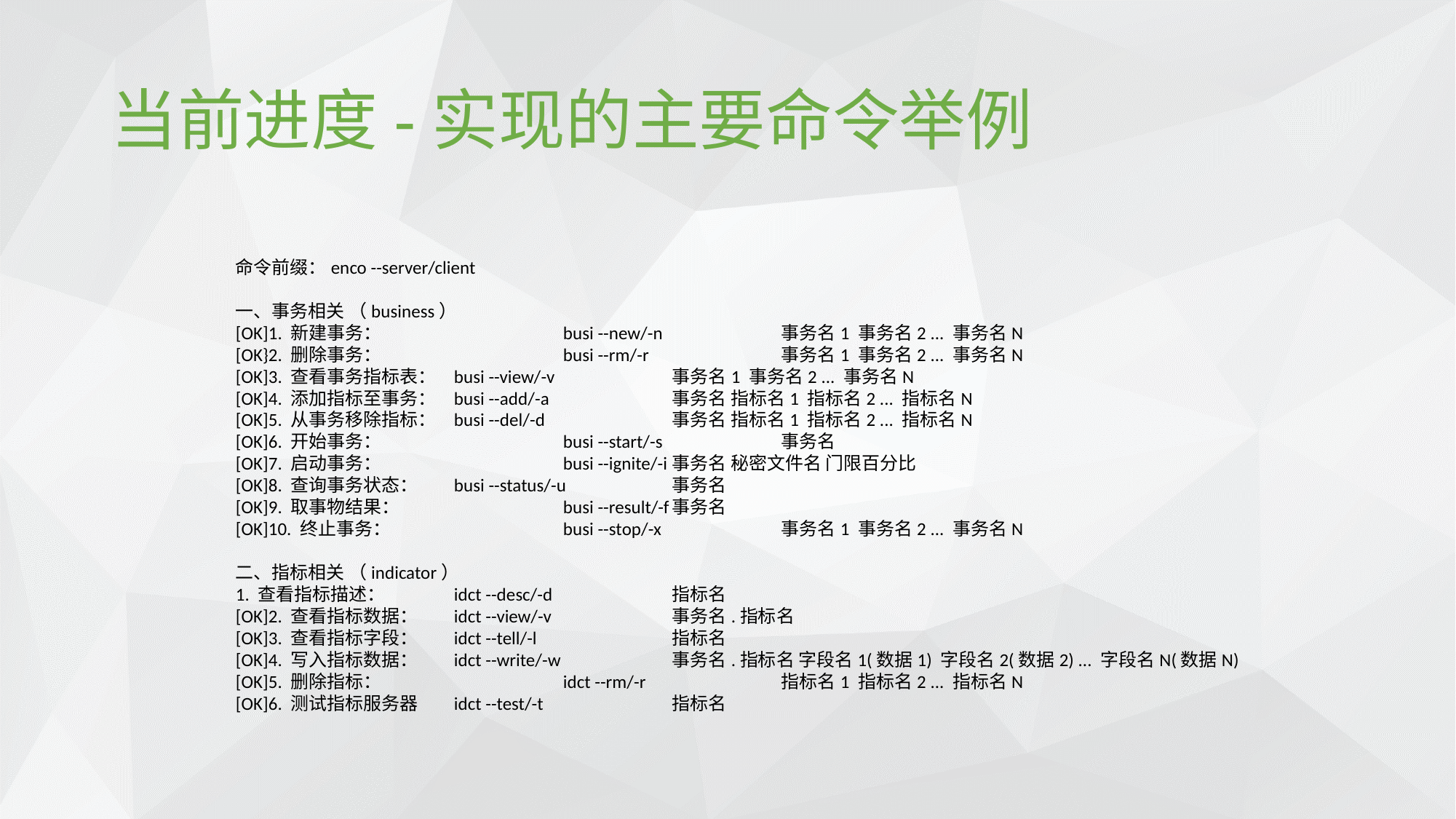

# 当前进度-实现的主要命令举例
命令前缀：enco --server/client

一、事务相关 （business）
[OK]1. 新建事务：		busi --new/-n		事务名1 事务名2 ... 事务名N
[OK}2. 删除事务：		busi --rm/-r		事务名1 事务名2 ... 事务名N
[OK]3. 查看事务指标表：	busi --view/-v		事务名1 事务名2 ... 事务名N
[OK]4. 添加指标至事务：	busi --add/-a		事务名 指标名1 指标名2 ... 指标名N
[OK]5. 从事务移除指标：	busi --del/-d		事务名 指标名1 指标名2 ... 指标名N
[OK]6. 开始事务：		busi --start/-s		事务名
[OK]7. 启动事务：		busi --ignite/-i	事务名 秘密文件名 门限百分比
[OK]8. 查询事务状态：	busi --status/-u	事务名
[OK]9. 取事物结果：		busi --result/-f	事务名
[OK]10. 终止事务：		busi --stop/-x		事务名1 事务名2 ... 事务名N

二、指标相关 （indicator）
1. 查看指标描述：	idct --desc/-d		指标名
[OK]2. 查看指标数据：	idct --view/-v		事务名.指标名
[OK]3. 查看指标字段：	idct --tell/-l		指标名
[OK]4. 写入指标数据：	idct --write/-w		事务名.指标名 字段名1(数据1) 字段名2(数据2) ... 字段名N(数据N)
[OK]5. 删除指标：		idct --rm/-r		指标名1 指标名2 ... 指标名N
[OK]6. 测试指标服务器	idct --test/-t		指标名